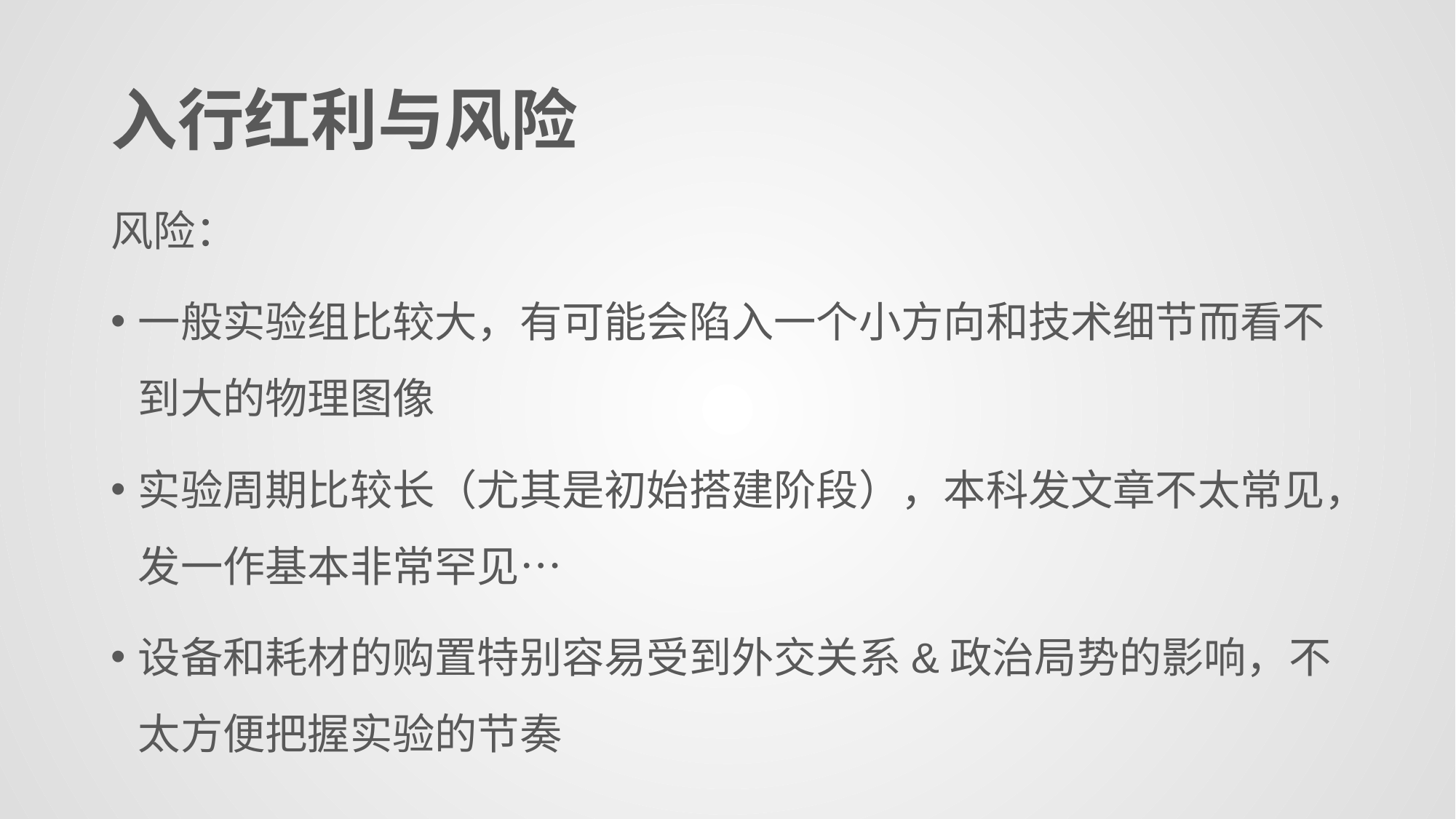

# 入行红利与风险
风险：
一般实验组比较大，有可能会陷入一个小方向和技术细节而看不到大的物理图像
实验周期比较长（尤其是初始搭建阶段），本科发文章不太常见，发一作基本非常罕见…
设备和耗材的购置特别容易受到外交关系&政治局势的影响，不太方便把握实验的节奏